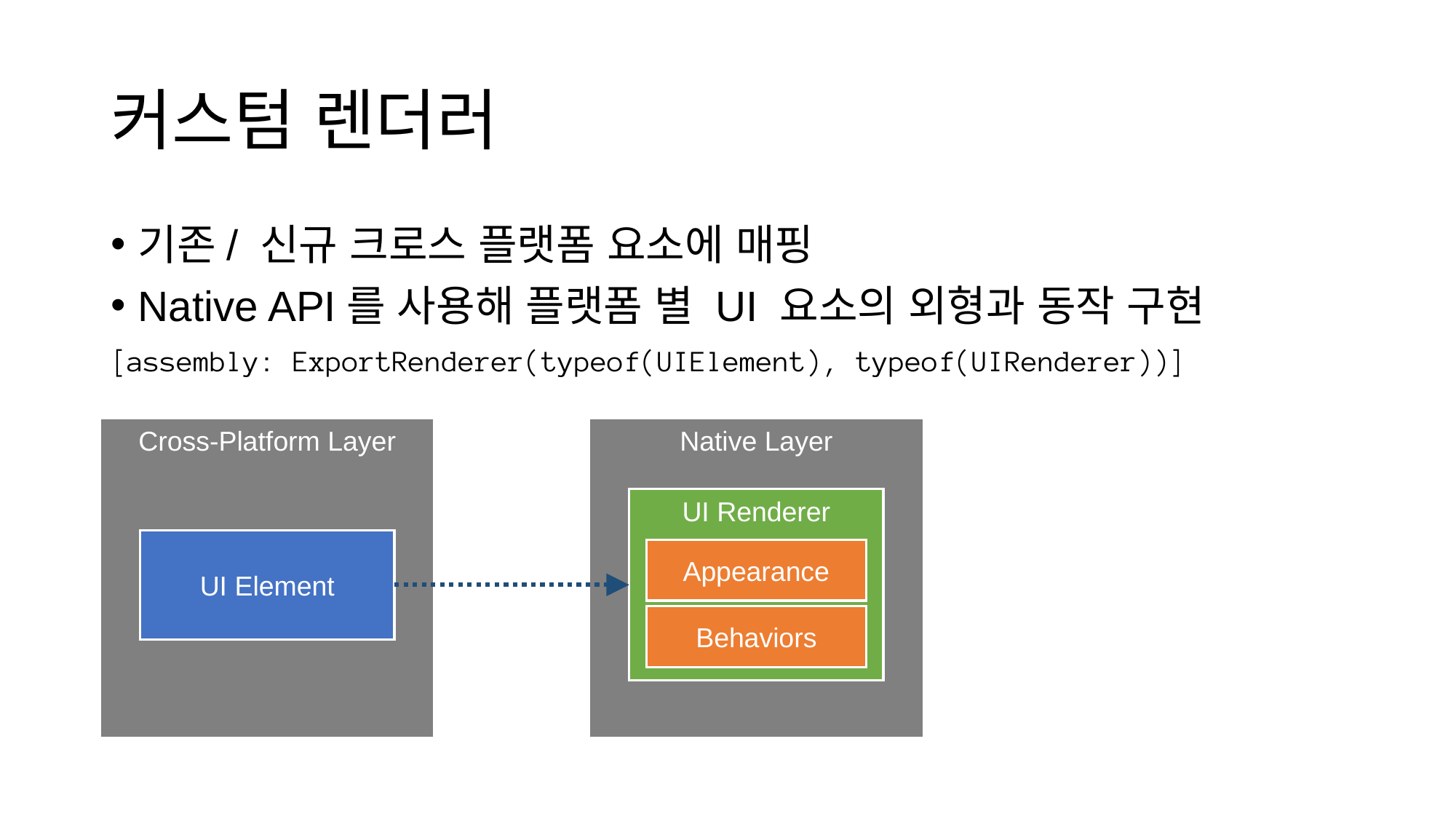

# 커스텀 렌더러
기존/ 신규 크로스 플랫폼 요소에 매핑
Native API를 사용해 플랫폼 별 UI 요소의 외형과 동작 구현
[assembly: ExportRenderer(typeof(UIElement), typeof(UIRenderer))]

Native Layer
Cross-Platform Layer
UI Renderer
UI Element
Appearance
Behaviors